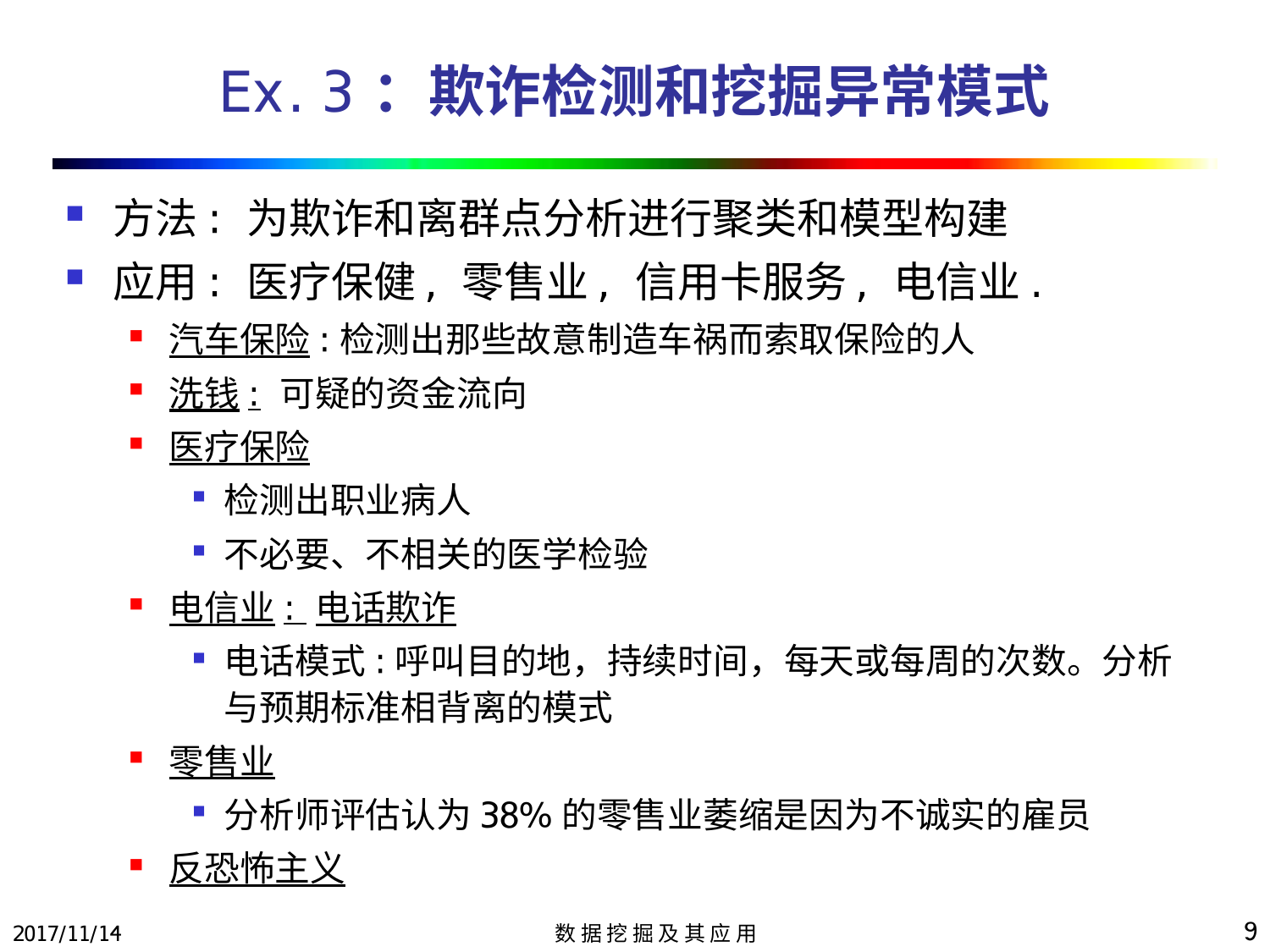

# Ex. 3：欺诈检测和挖掘异常模式
方法: 为欺诈和离群点分析进行聚类和模型构建
应用: 医疗保健, 零售业, 信用卡服务, 电信业.
汽车保险:检测出那些故意制造车祸而索取保险的人
洗钱: 可疑的资金流向
医疗保险
检测出职业病人
不必要、不相关的医学检验
电信业: 电话欺诈
电话模式:呼叫目的地，持续时间，每天或每周的次数。分析与预期标准相背离的模式
零售业
分析师评估认为38%的零售业萎缩是因为不诚实的雇员
反恐怖主义
2017/11/14
9
数 据 挖 掘 及 其 应 用